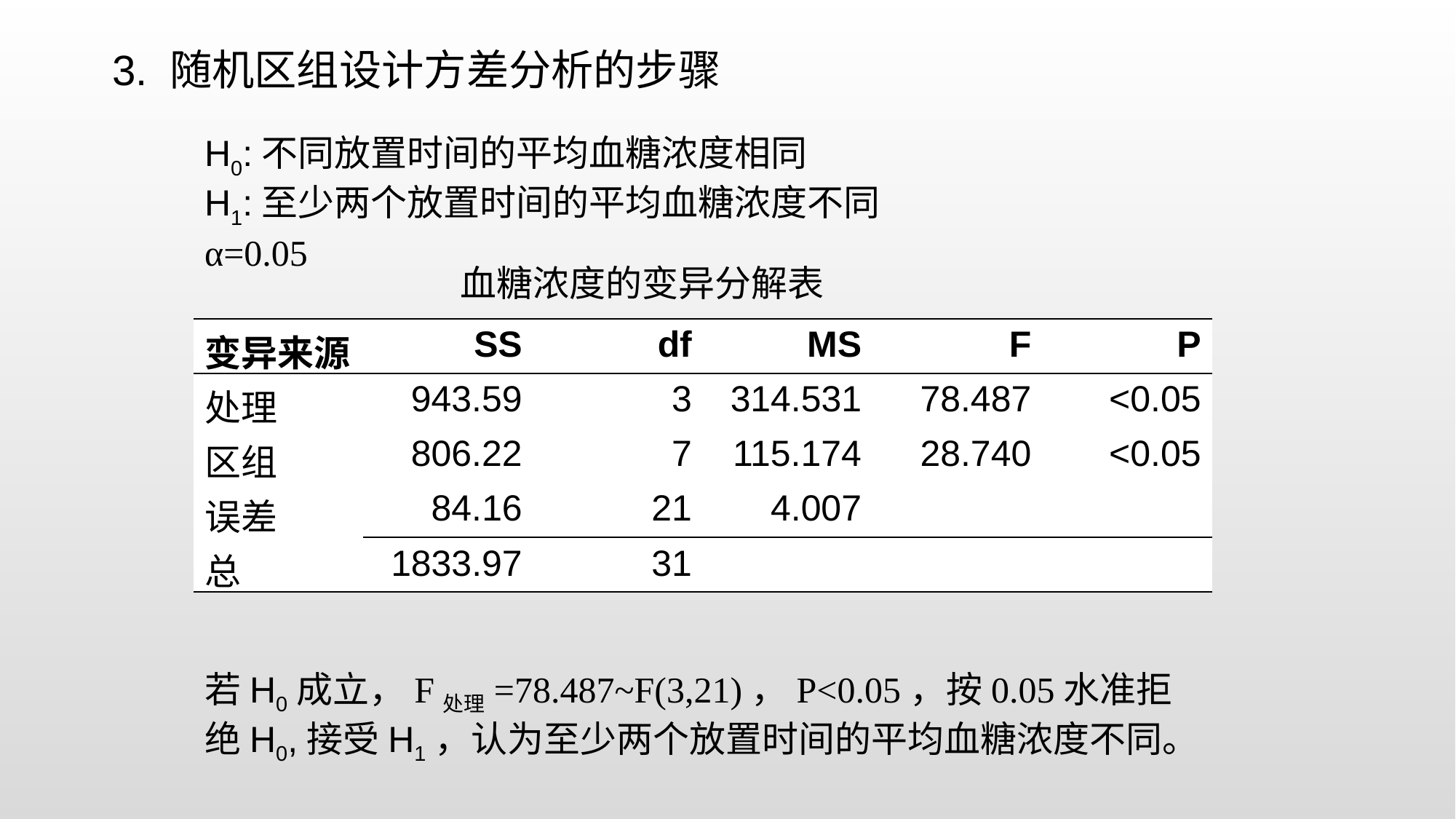

3. 随机区组设计方差分析的步骤
H0:不同放置时间的平均血糖浓度相同
H1:至少两个放置时间的平均血糖浓度不同
α=0.05

若H0成立，F处理=78.487~F(3,21)，P<0.05，按0.05水准拒绝H0,接受H1，认为至少两个放置时间的平均血糖浓度不同。
血糖浓度的变异分解表
| 变异来源 | SS | df | MS | F | P |
| --- | --- | --- | --- | --- | --- |
| 处理 | 943.59 | 3 | 314.531 | 78.487 | <0.05 |
| 区组 | 806.22 | 7 | 115.174 | 28.740 | <0.05 |
| 误差 | 84.16 | 21 | 4.007 |  |  |
| 总 | 1833.97 | 31 |  |  |  |